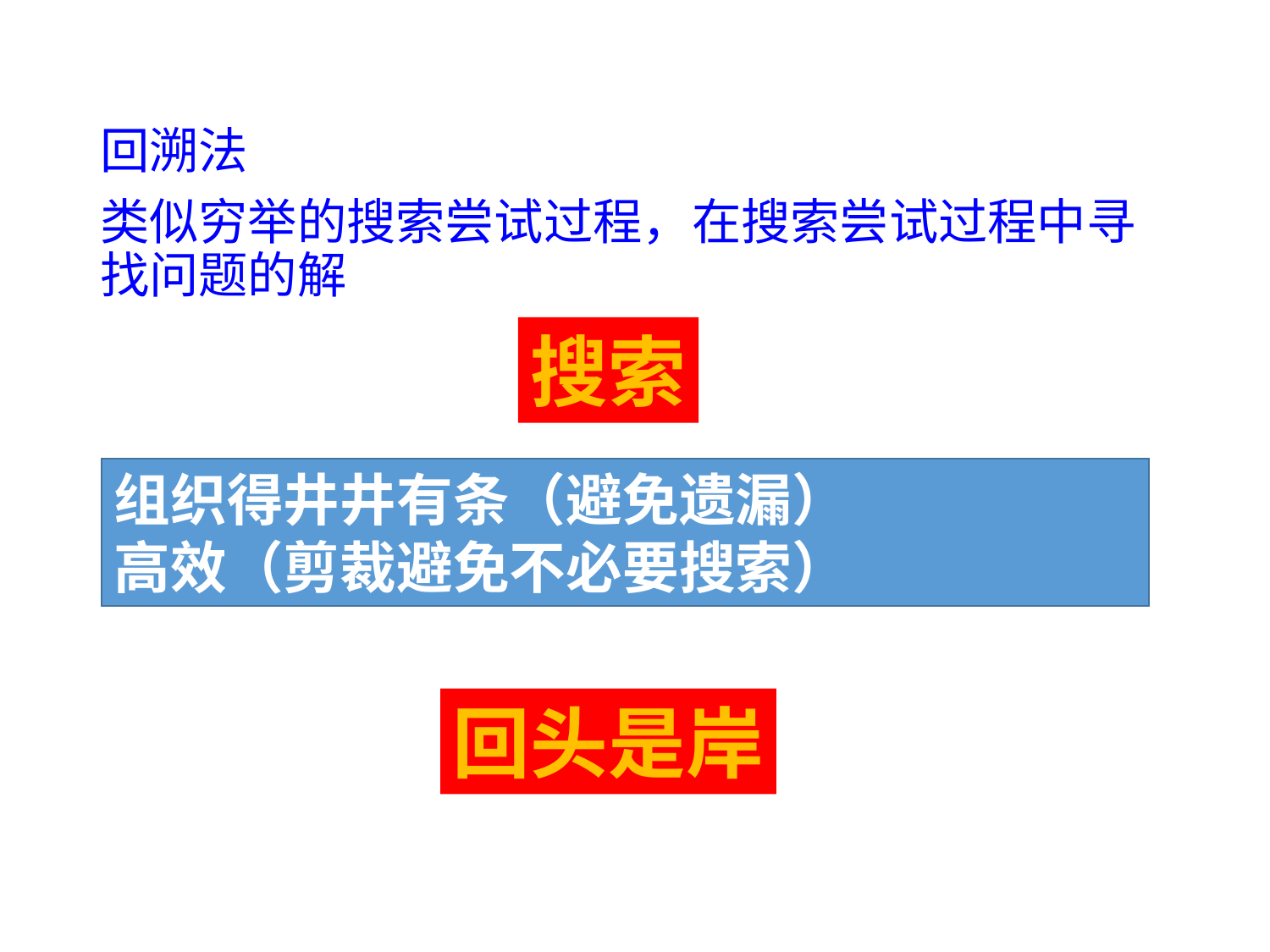

回溯法
类似穷举的搜索尝试过程，在搜索尝试过程中寻找问题的解

搜索
组织得井井有条（避免遗漏）
高效（剪裁避免不必要搜索）
回头是岸